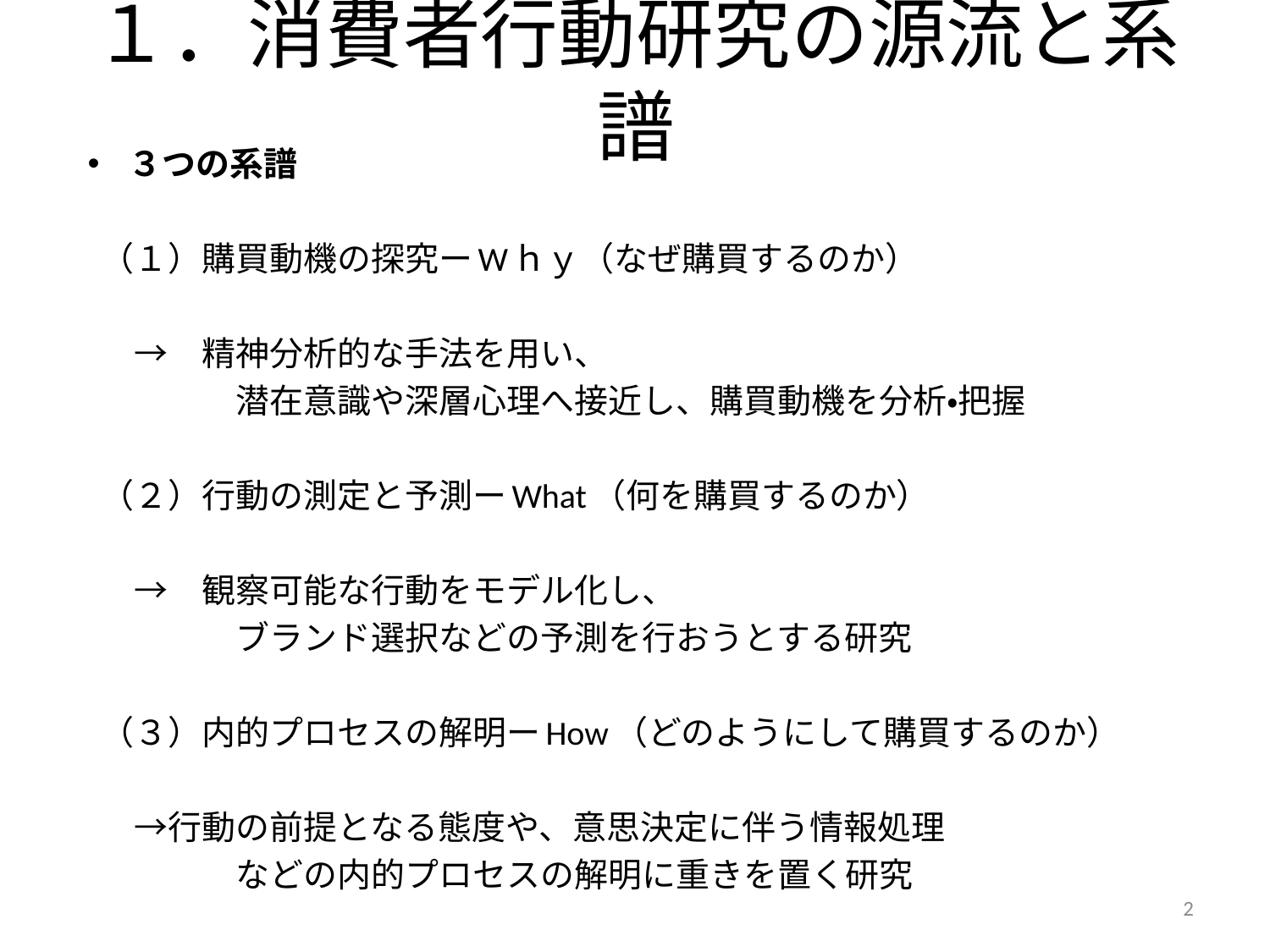

# １．消費者行動研究の源流と系譜
３つの系譜

（１）購買動機の探究ーWｈｙ（なぜ購買するのか）

　→　精神分析的な手法を用い、
　　　　潜在意識や深層心理へ接近し、購買動機を分析・把握

（２）行動の測定と予測ーWhat（何を購買するのか）

　→　観察可能な行動をモデル化し、
　　　　ブランド選択などの予測を行おうとする研究

（３）内的プロセスの解明ーHow（どのようにして購買するのか）

　→行動の前提となる態度や、意思決定に伴う情報処理
　　　　などの内的プロセスの解明に重きを置く研究

2